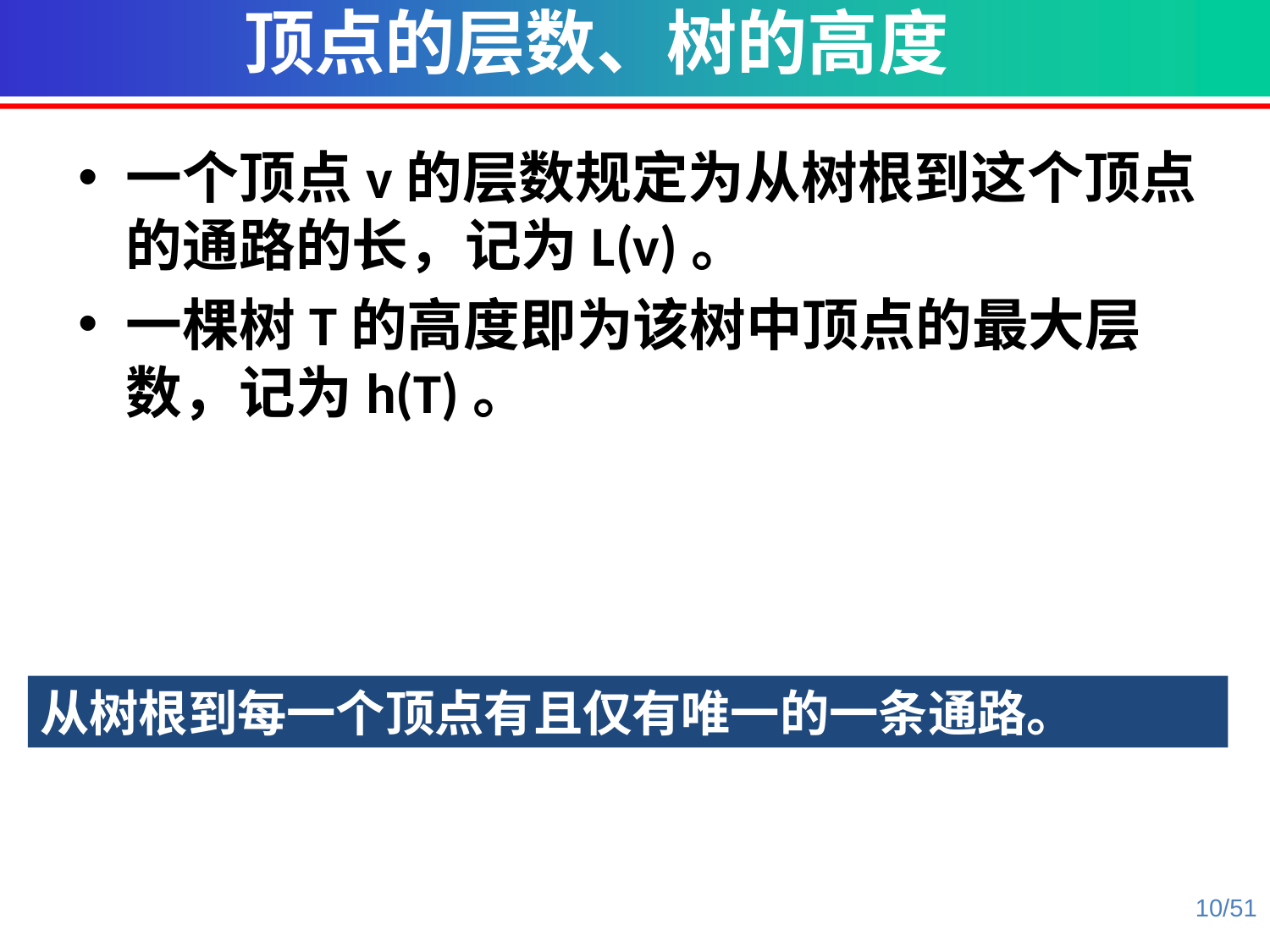

顶点的层数、树的高度
一个顶点v的层数规定为从树根到这个顶点的通路的长，记为L(v)。
一棵树T的高度即为该树中顶点的最大层数，记为h(T)。
从树根到每一个顶点有且仅有唯一的一条通路。
10/51